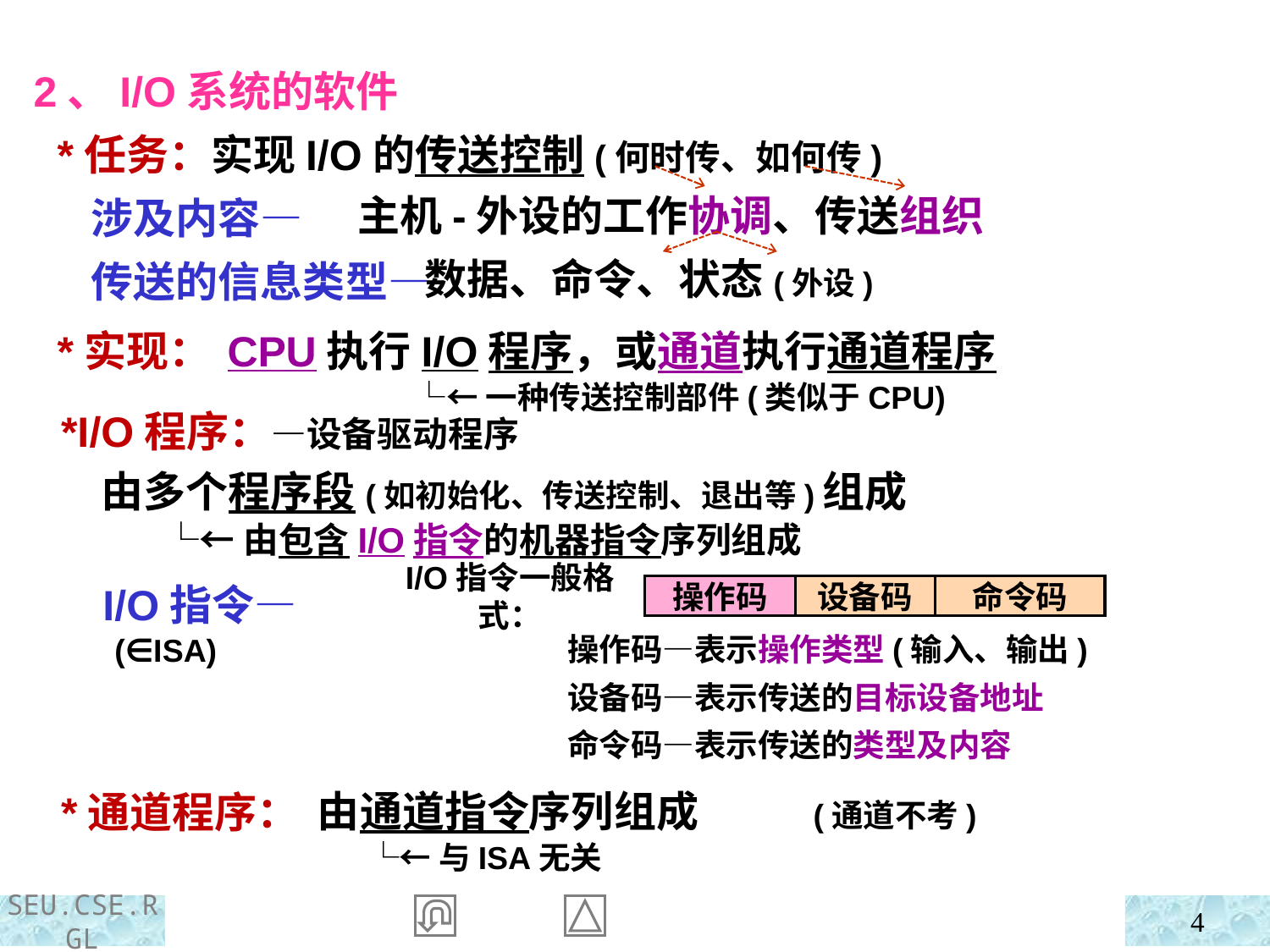

2、I/O系统的软件
  *任务：实现I/O的传送控制(何时传、如何传)
     涉及内容—
     传送的信息类型—
  *实现：
主机-外设的工作协调、传送组织
      数据、命令、状态(外设)
CPU执行I/O程序，或通道执行通道程序
                          └←一种传送控制部件(类似于CPU)
  *I/O程序：—设备驱动程序

  *通道程序：
     由多个程序段(如初始化、传送控制、退出等)组成
               └←由包含I/O指令的机器指令序列组成
     I/O指令—
        (∈ISA)
I/O指令一般格式：
操作码
设备码
命令码
操作码—表示操作类型(输入、输出)
设备码—表示传送的目标设备地址
命令码—表示传送的类型及内容
由通道指令序列组成           (通道不考)
       └←与ISA无关

4